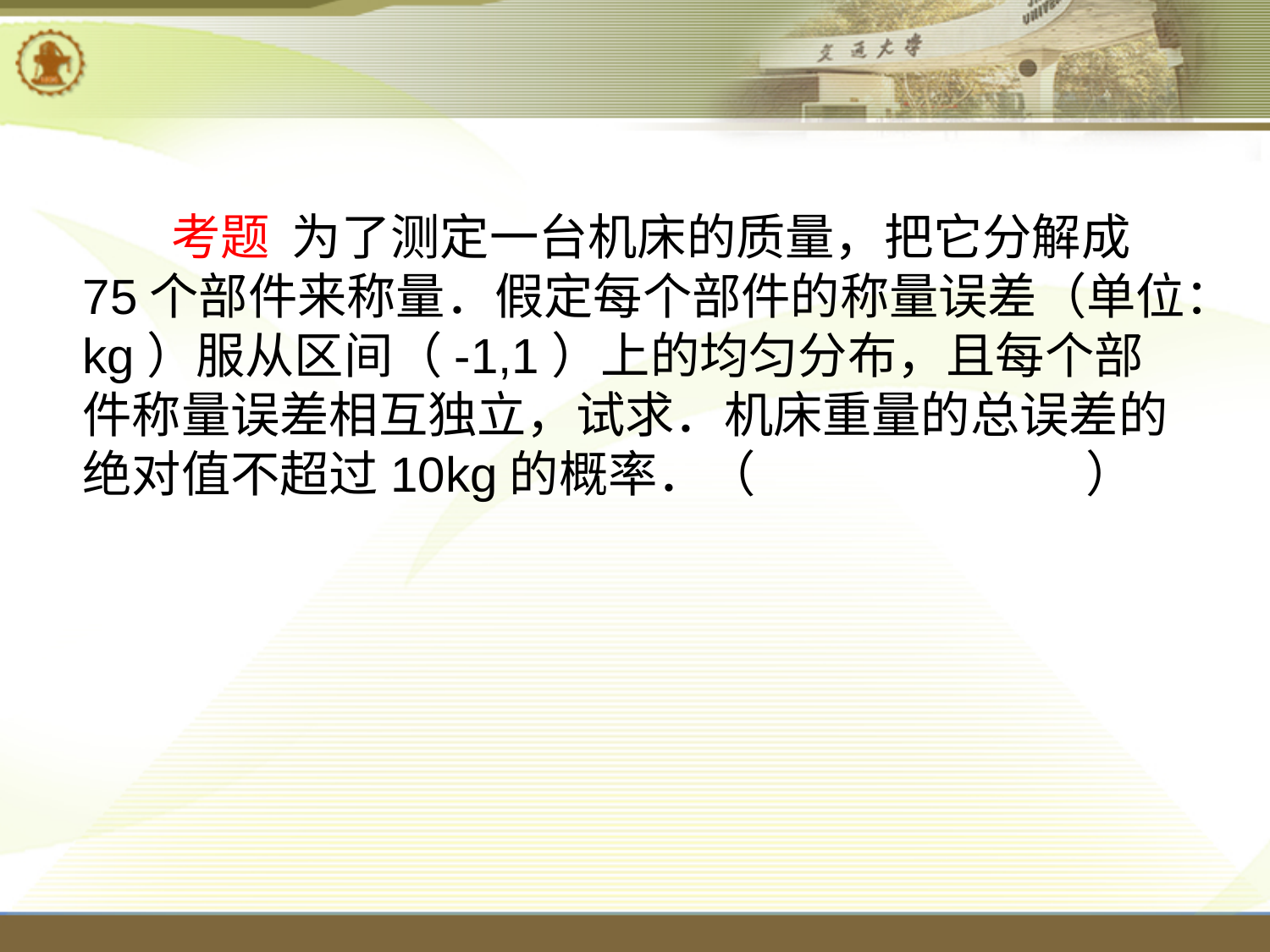

考题  为了测定一台机床的质量，把它分解成75个部件来称量．假定每个部件的称量误差（单位：kg）服从区间（-1,1）上的均匀分布，且每个部件称量误差相互独立，试求．机床重量的总误差的绝对值不超过10kg的概率．（                              ）